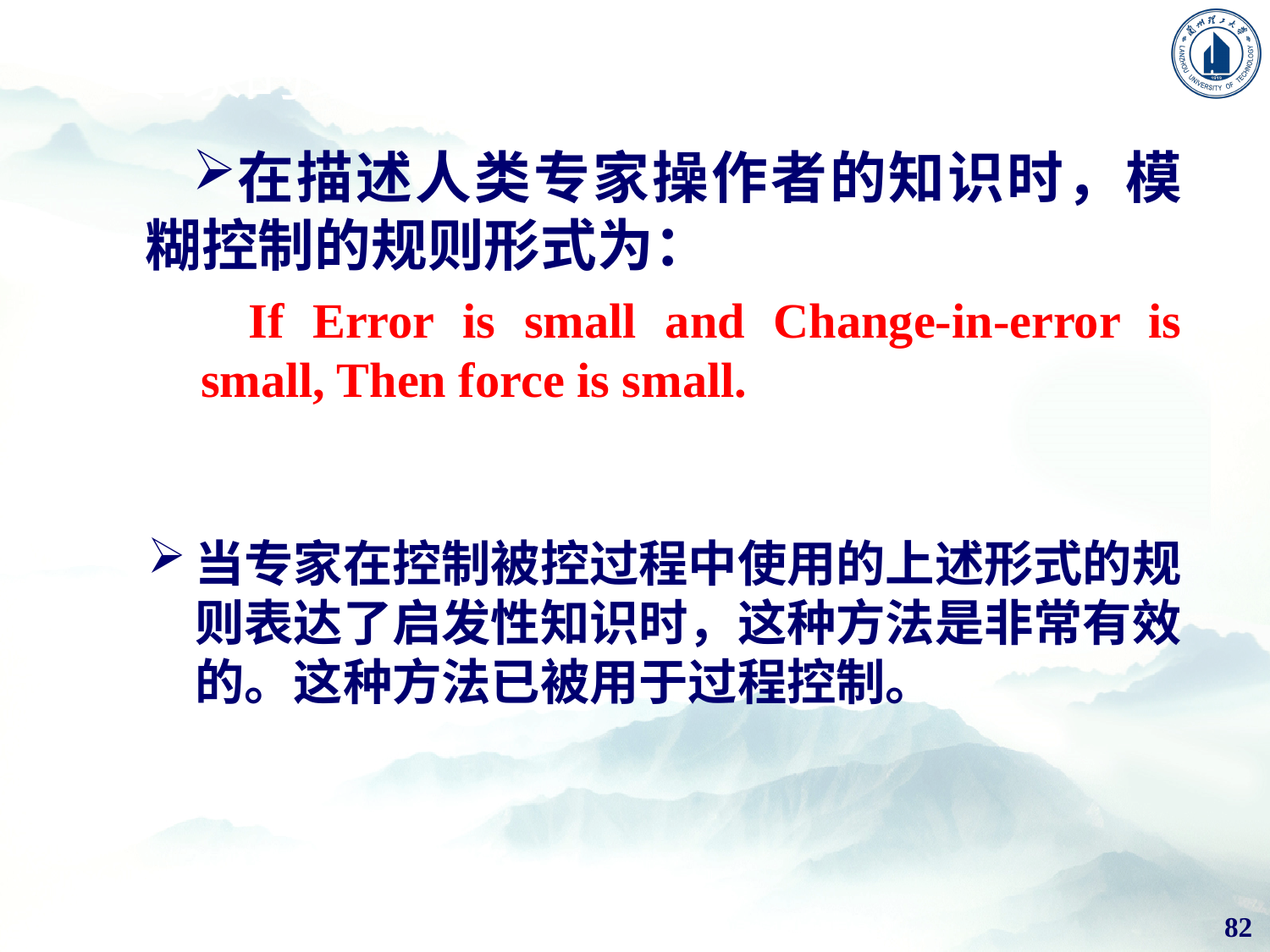

专家的经验与知识
在描述人类专家操作者的知识时，模糊控制的规则形式为：
If Error is small and Change-in-error is small, Then force is small.
当专家在控制被控过程中使用的上述形式的规则表达了启发性知识时，这种方法是非常有效的。这种方法已被用于过程控制。
82